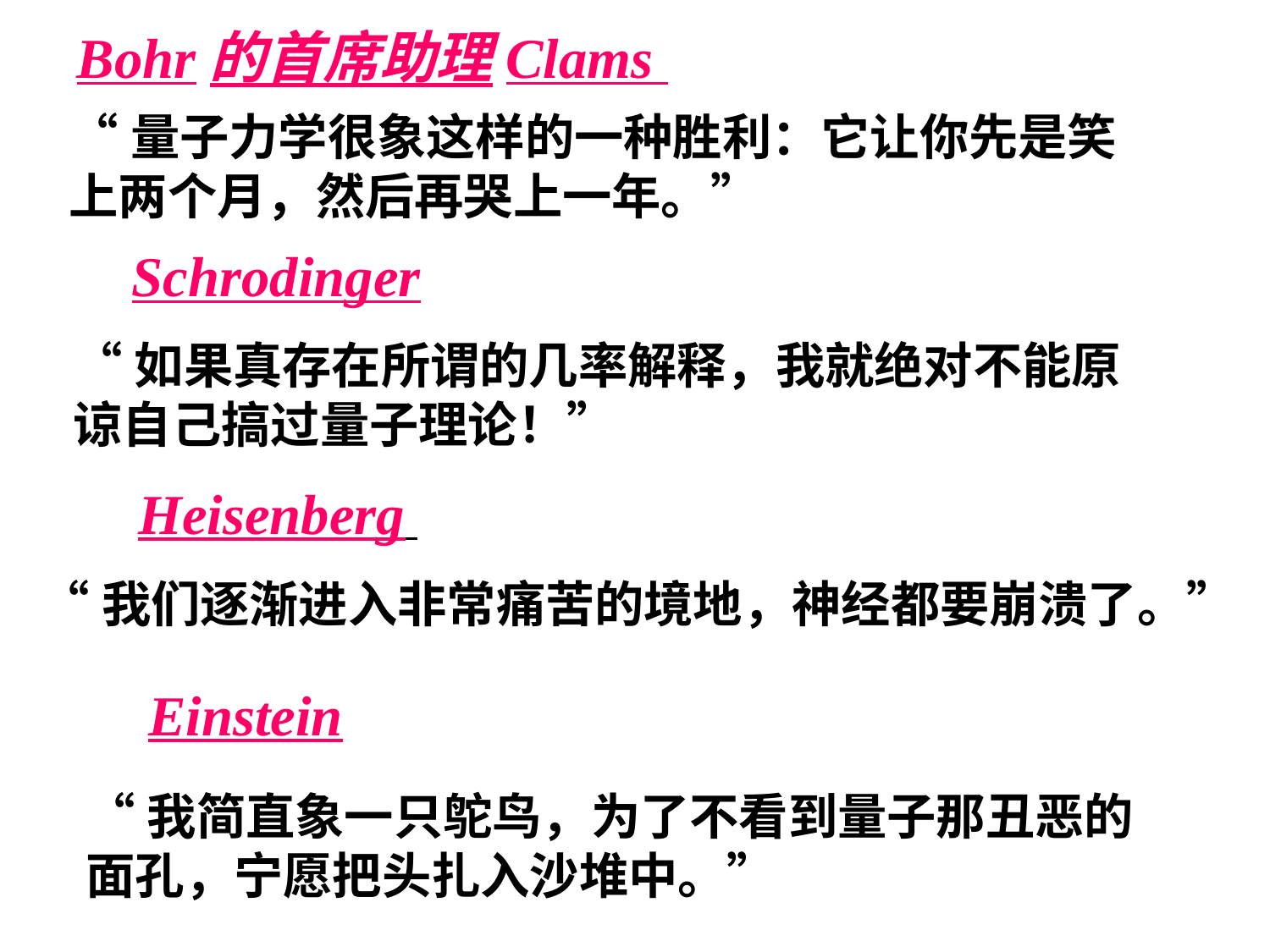

Bohr的首席助理Clams
“量子力学很象这样的一种胜利：它让你先是笑上两个月，然后再哭上一年。”
Schrodinger
“如果真存在所谓的几率解释，我就绝对不能原谅自己搞过量子理论！”
Heisenberg
“我们逐渐进入非常痛苦的境地，神经都要崩溃了。”
Einstein
“我简直象一只鸵鸟，为了不看到量子那丑恶的面孔，宁愿把头扎入沙堆中。”